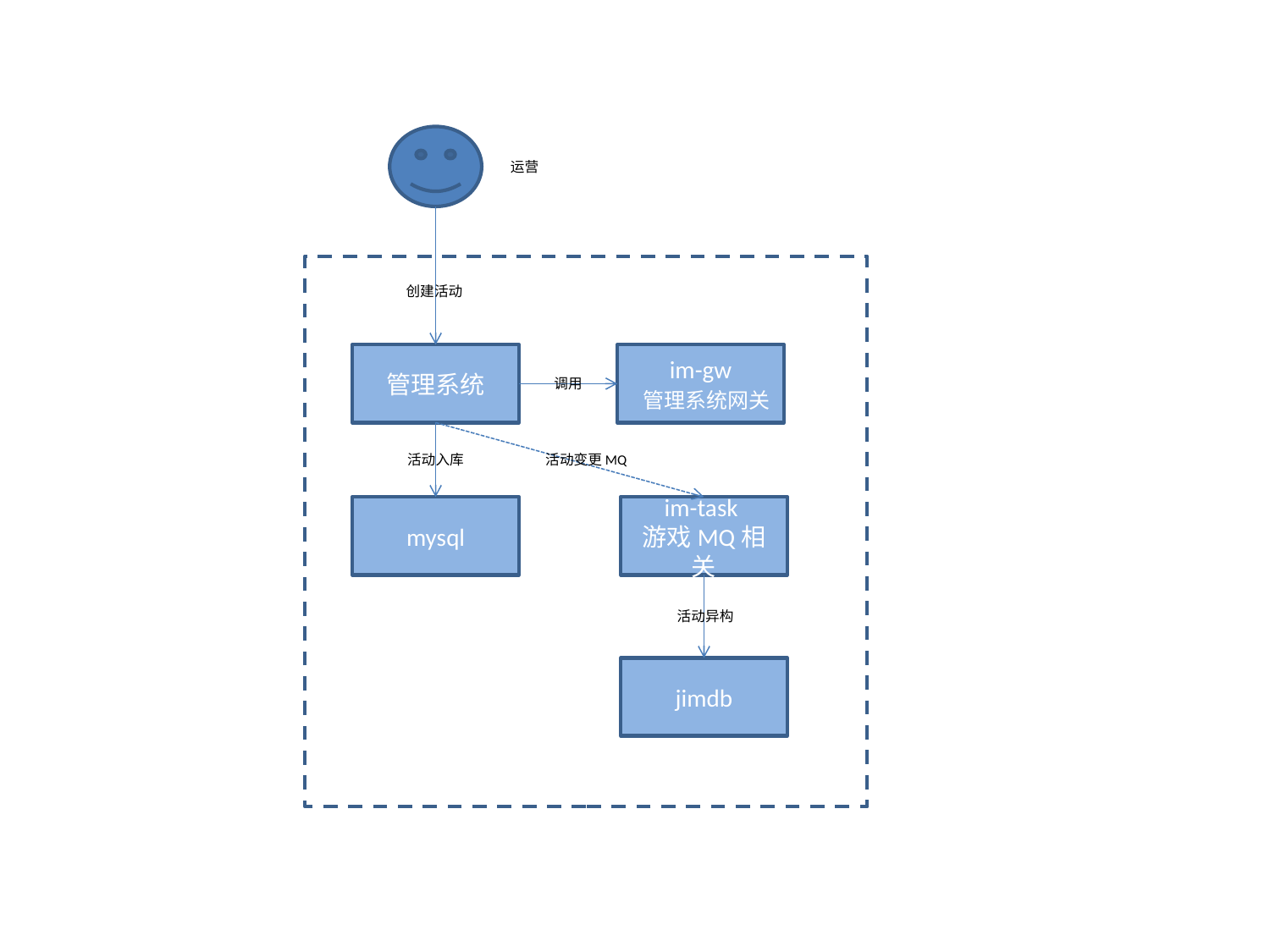

运营

创建活动
管理系统
im-gw
 管理系统网关
调用
活动入库
活动变更MQ
mysql
im-task
游戏MQ相关
活动异构
jimdb